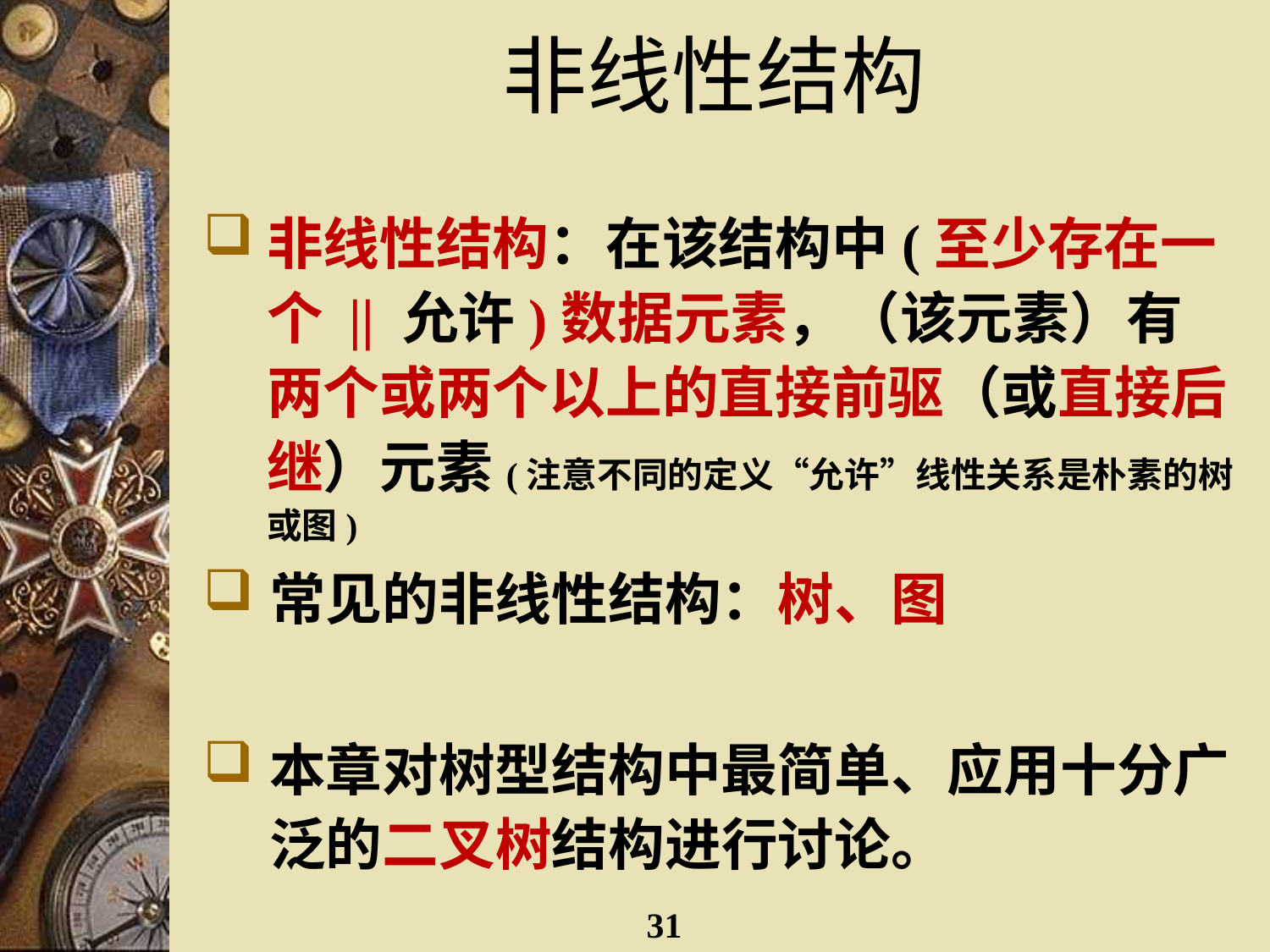

# 非线性结构
非线性结构：在该结构中(至少存在一个 || 允许)数据元素，（该元素）有两个或两个以上的直接前驱（或直接后继）元素(注意不同的定义“允许”线性关系是朴素的树或图)
常见的非线性结构：树、图

本章对树型结构中最简单、应用十分广泛的二叉树结构进行讨论。